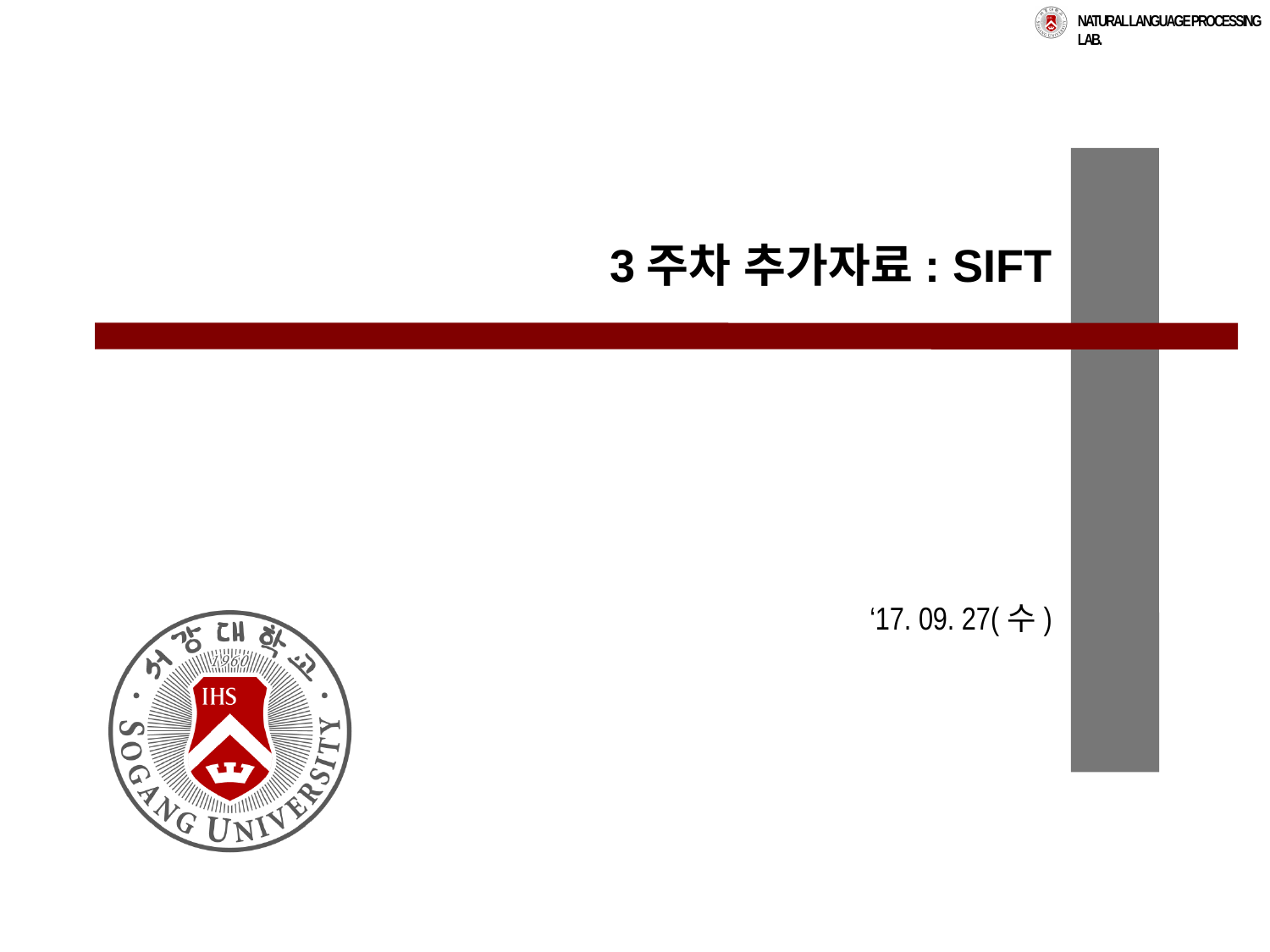

# 3주차 추가자료: SIFT

‘17. 09. 27(수)